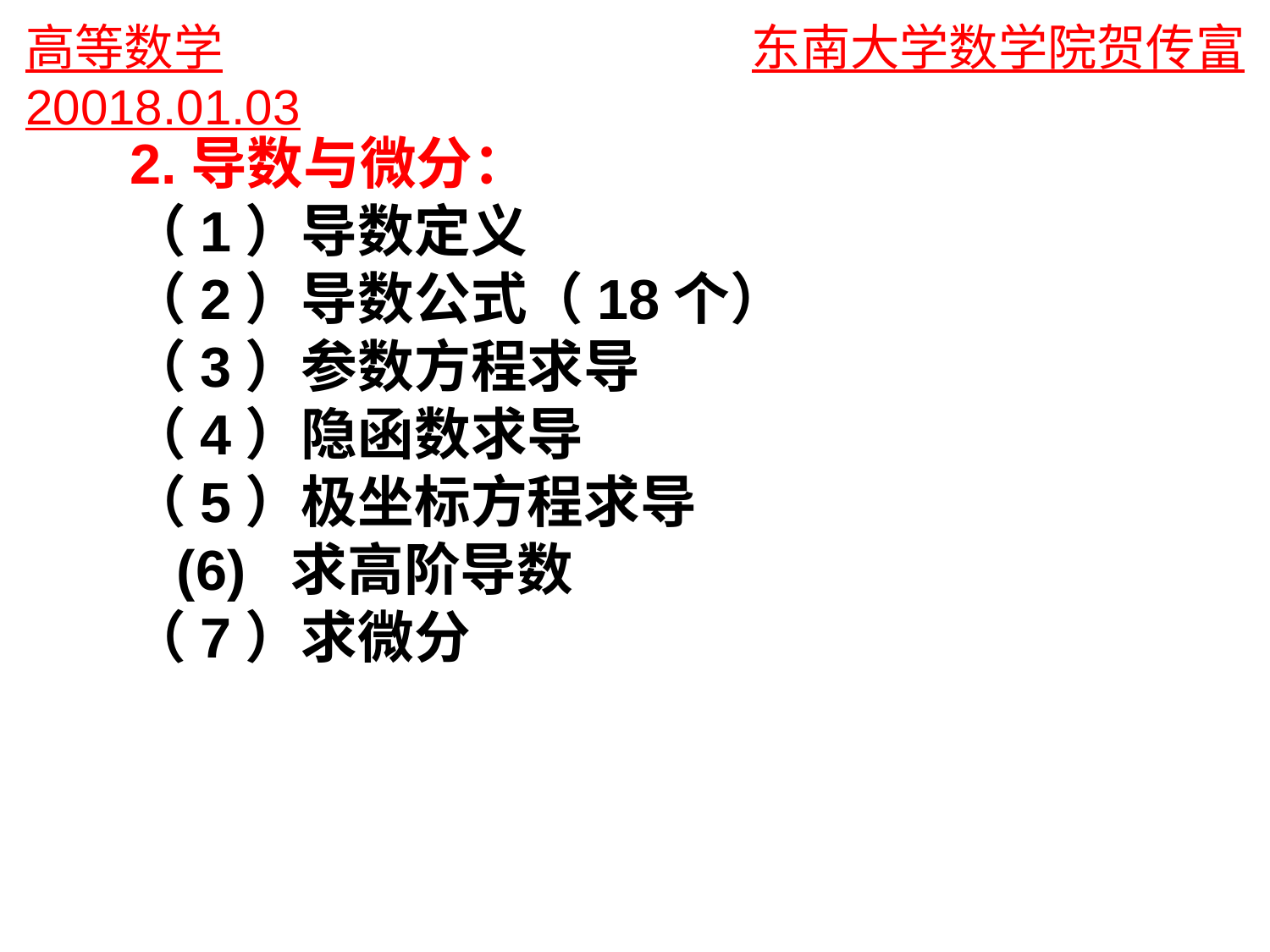

2.导数与微分：
（1）导数定义
（2）导数公式（18个）
（3）参数方程求导
（4）隐函数求导
（5）极坐标方程求导
   (6)  求高阶导数
（7）求微分